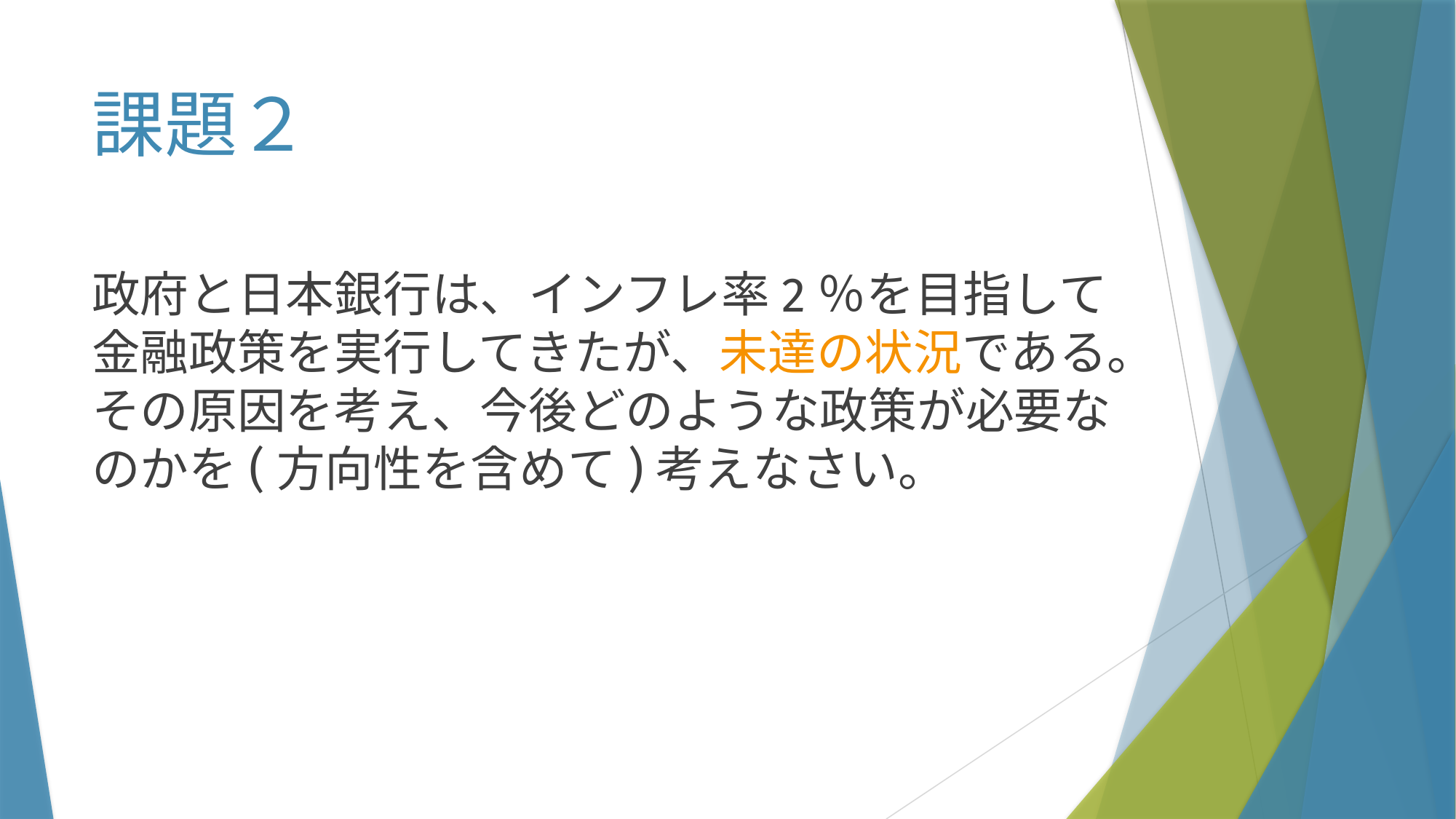

# 課題２
政府と日本銀行は、インフレ率2％を目指して金融政策を実行してきたが、未達の状況である。その原因を考え、今後どのような政策が必要なのかを(方向性を含めて)考えなさい。